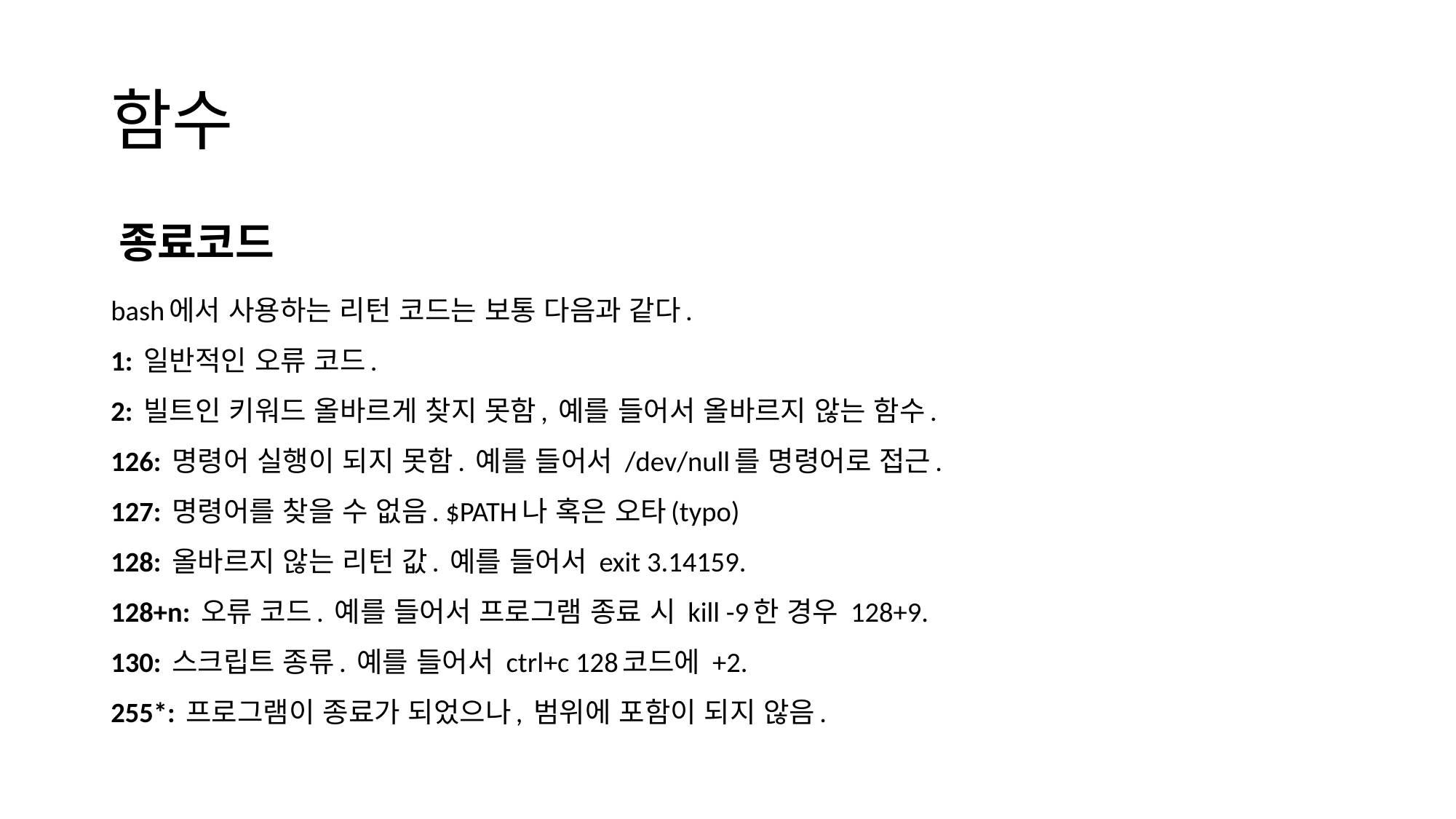

# 함수
종료코드
bash에서 사용하는 리턴 코드는 보통 다음과 같다.
1: 일반적인 오류 코드.
2: 빌트인 키워드 올바르게 찾지 못함, 예를 들어서 올바르지 않는 함수.
126: 명령어 실행이 되지 못함. 예를 들어서 /dev/null를 명령어로 접근.
127: 명령어를 찾을 수 없음. $PATH나 혹은 오타(typo)
128: 올바르지 않는 리턴 값. 예를 들어서 exit 3.14159.
128+n: 오류 코드. 예를 들어서 프로그램 종료 시 kill -9한 경우 128+9.
130: 스크립트 종류. 예를 들어서 ctrl+c 128코드에 +2.
255*: 프로그램이 종료가 되었으나, 범위에 포함이 되지 않음.